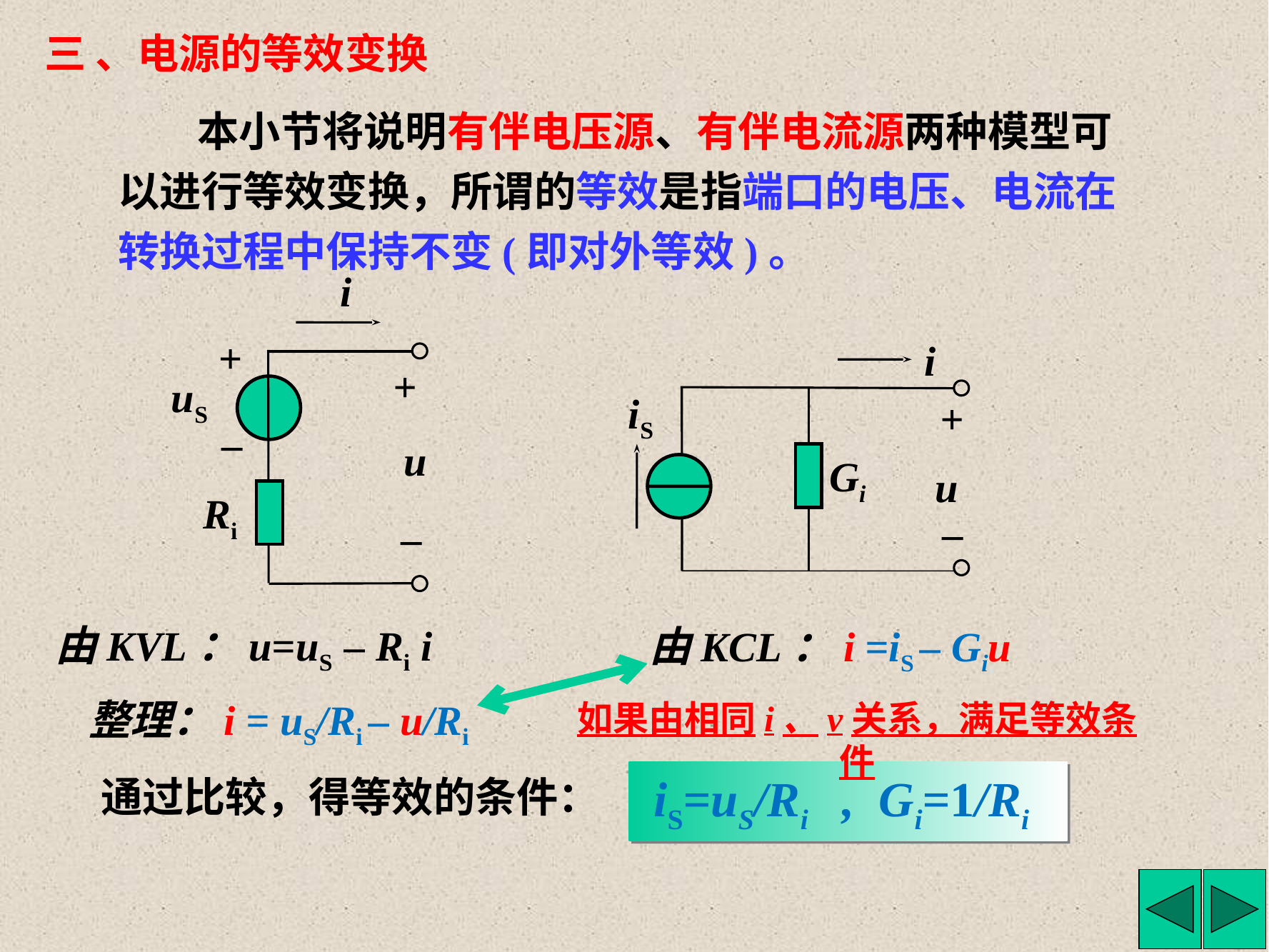

三 、电源的等效变换
本小节将说明有伴电压源、有伴电流源两种模型可以进行等效变换，所谓的等效是指端口的电压、电流在转换过程中保持不变(即对外等效)。
i

+

+
uS

_
u
Ri

_

i

iS

+

Gi

u

_

由KVL：u=uS  – Ri i
由KCL：i =iS – Giu
整理：i = uS/Ri – u/Ri
如果由相同i、v关系，满足等效条件
 iS=uS/Ri    ,  Gi=1/Ri
 通过比较，得等效的条件：